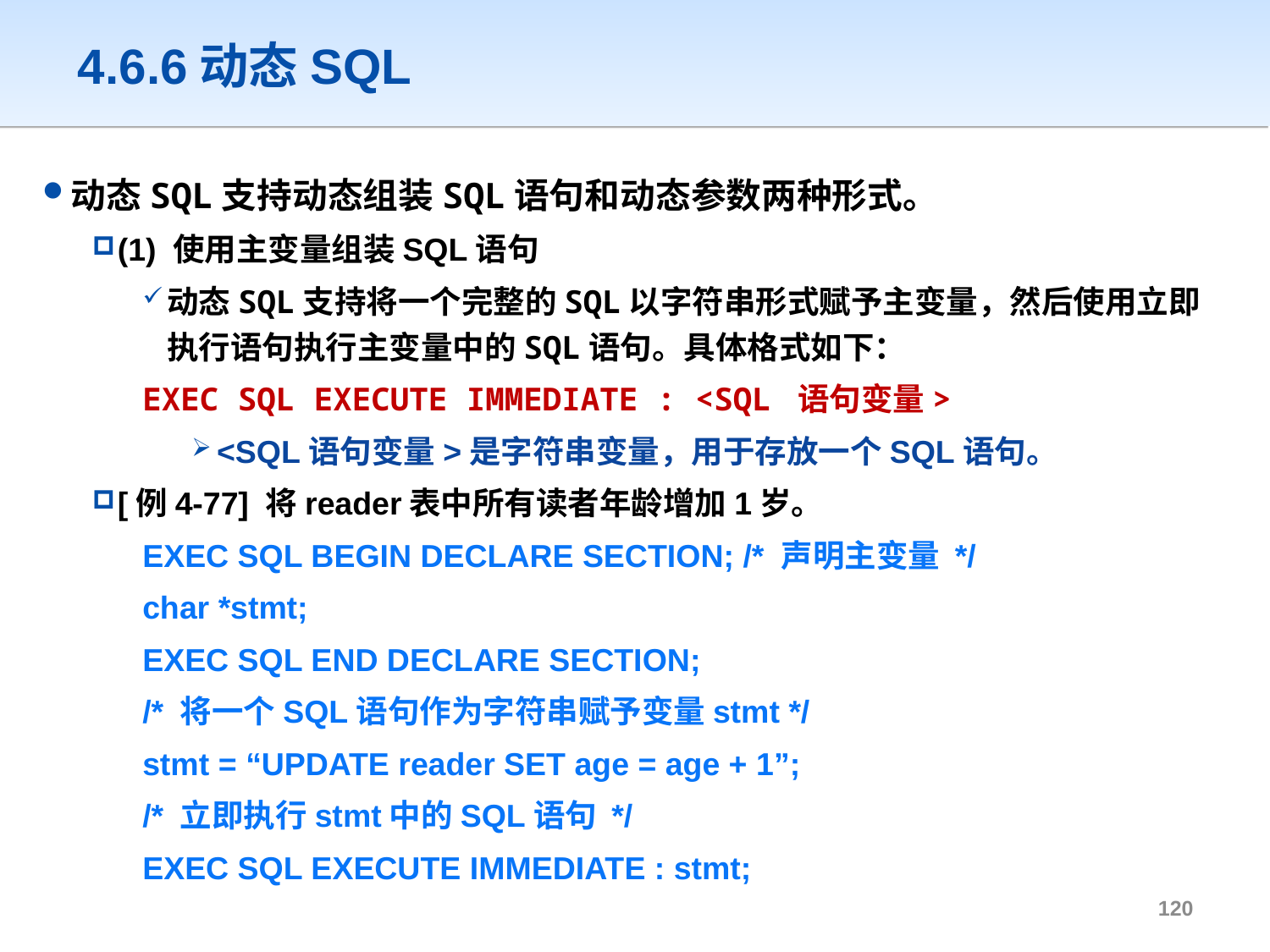

# 4.6.6动态SQL
动态SQL支持动态组装SQL语句和动态参数两种形式。
(1) 使用主变量组装SQL语句
动态SQL支持将一个完整的SQL以字符串形式赋予主变量，然后使用立即执行语句执行主变量中的SQL语句。具体格式如下：
EXEC SQL EXECUTE IMMEDIATE : <SQL 语句变量>
<SQL语句变量>是字符串变量，用于存放一个SQL语句。
[例4-77] 将reader表中所有读者年龄增加1岁。
EXEC SQL BEGIN DECLARE SECTION; /* 声明主变量 */
char *stmt;
EXEC SQL END DECLARE SECTION;
/* 将一个SQL语句作为字符串赋予变量stmt */
stmt = “UPDATE reader SET age = age + 1”;
/* 立即执行stmt中的SQL语句 */
EXEC SQL EXECUTE IMMEDIATE : stmt;

120